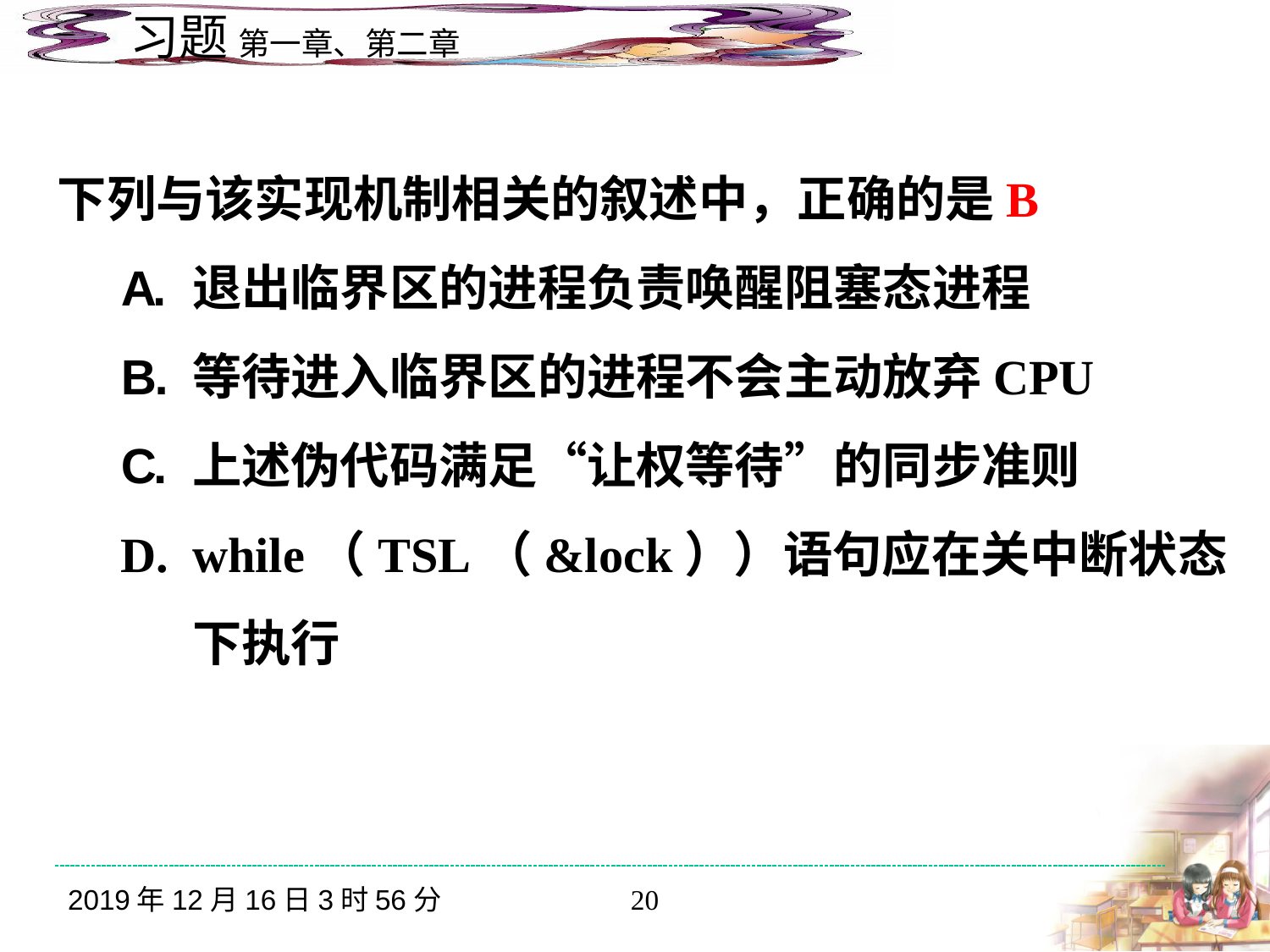

下列与该实现机制相关的叙述中，正确的是B
退出临界区的进程负责唤醒阻塞态进程
等待进入临界区的进程不会主动放弃CPU
上述伪代码满足“让权等待”的同步准则
while（TSL（&lock））语句应在关中断状态下执行
2019年12月16日3时56分
20